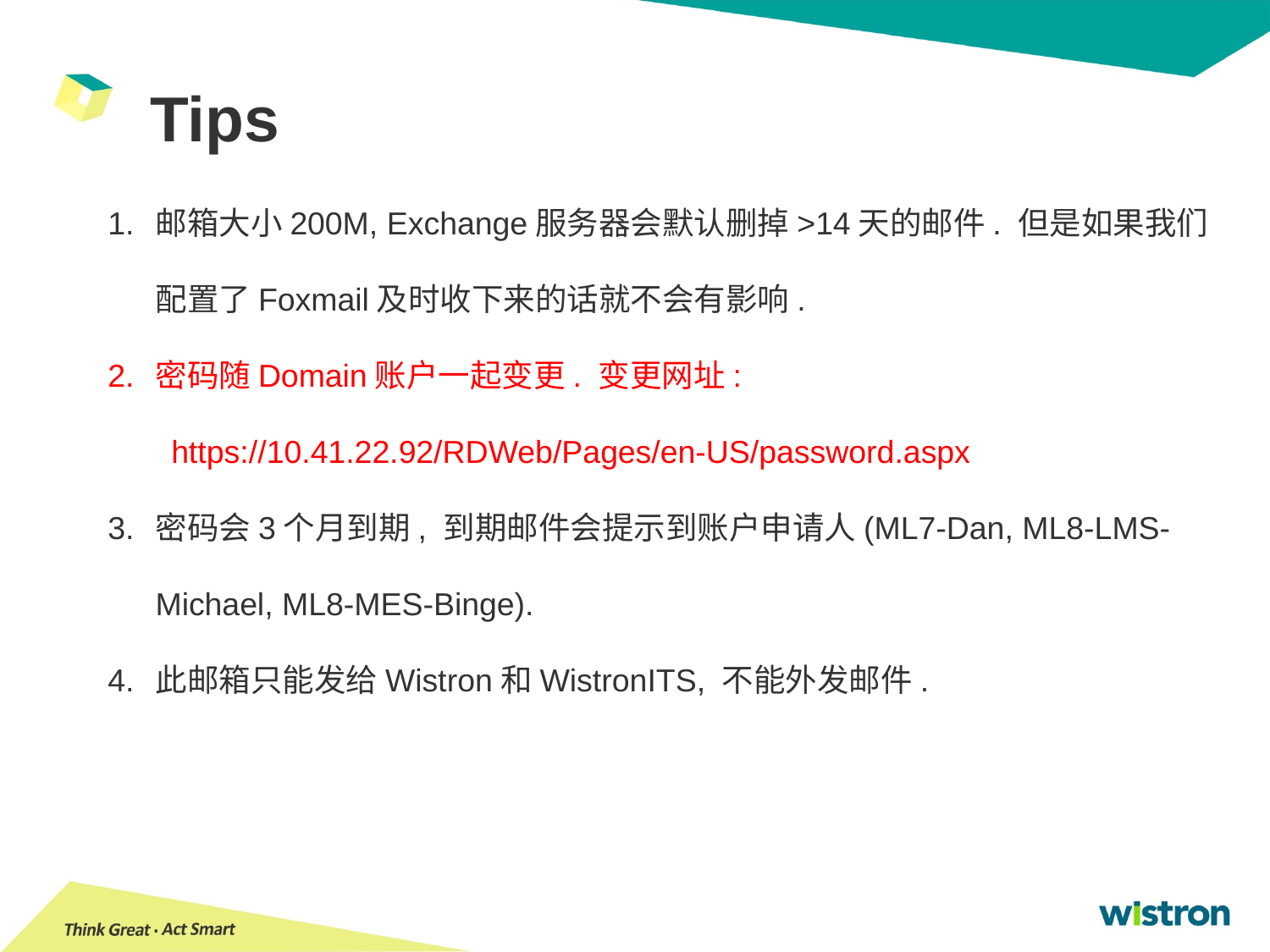

Tips
邮箱大小200M, Exchange服务器会默认删掉>14天的邮件. 但是如果我们配置了Foxmail及时收下来的话就不会有影响.
密码随Domain账户一起变更. 变更网址:
https://10.41.22.92/RDWeb/Pages/en-US/password.aspx
密码会3个月到期, 到期邮件会提示到账户申请人(ML7-Dan, ML8-LMS- Michael, ML8-MES-Binge).
此邮箱只能发给Wistron和WistronITS, 不能外发邮件.
7